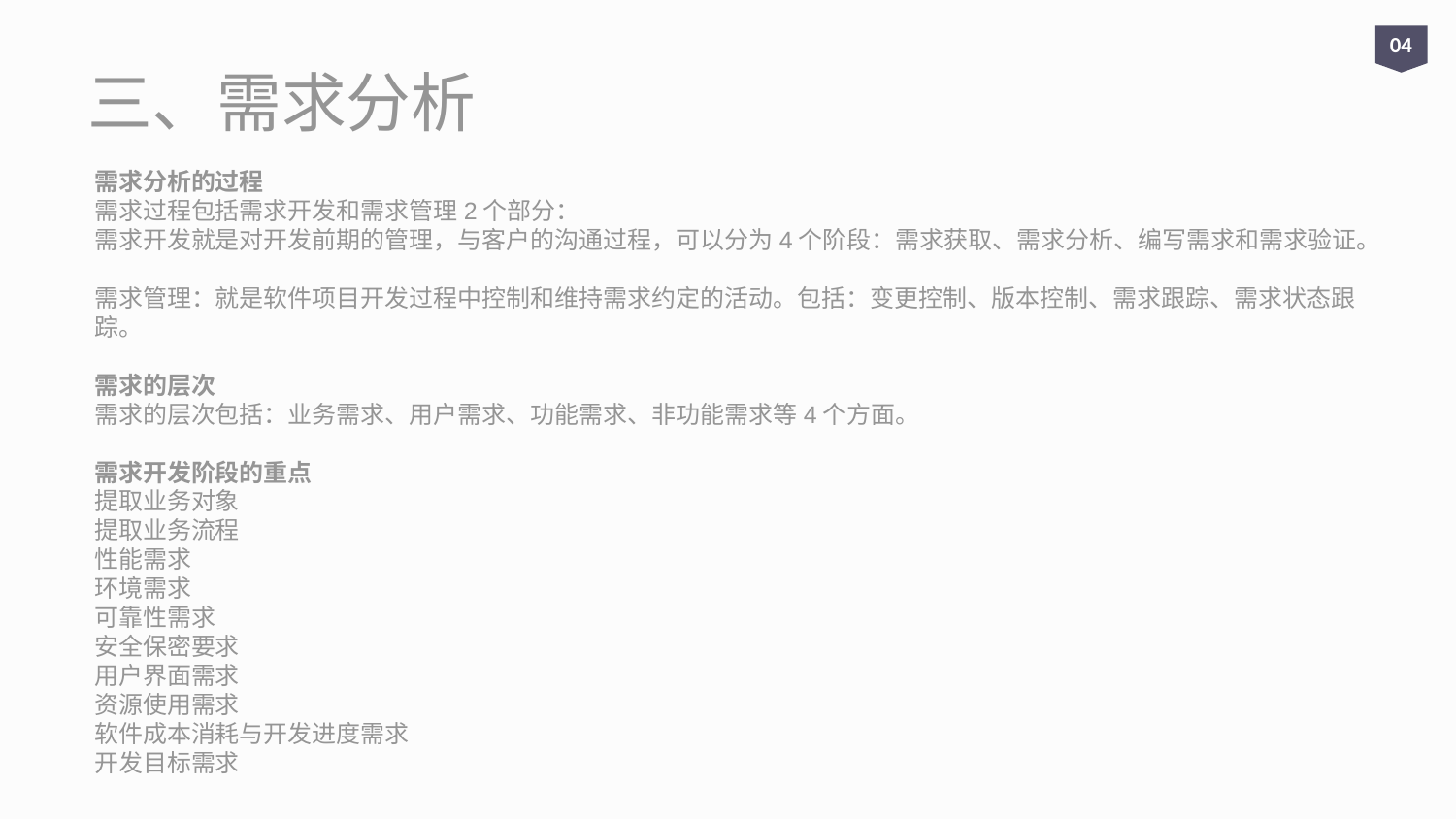

04
三、需求分析
# 需求分析的过程 需求过程包括需求开发和需求管理2个部分： 需求开发就是对开发前期的管理，与客户的沟通过程，可以分为4个阶段：需求获取、需求分析、编写需求和需求验证。 需求管理：就是软件项目开发过程中控制和维持需求约定的活动。包括：变更控制、版本控制、需求跟踪、需求状态跟踪。 需求的层次 需求的层次包括：业务需求、用户需求、功能需求、非功能需求等4个方面。 需求开发阶段的重点 提取业务对象 提取业务流程 性能需求 环境需求 可靠性需求 安全保密要求 用户界面需求 资源使用需求 软件成本消耗与开发进度需求 开发目标需求